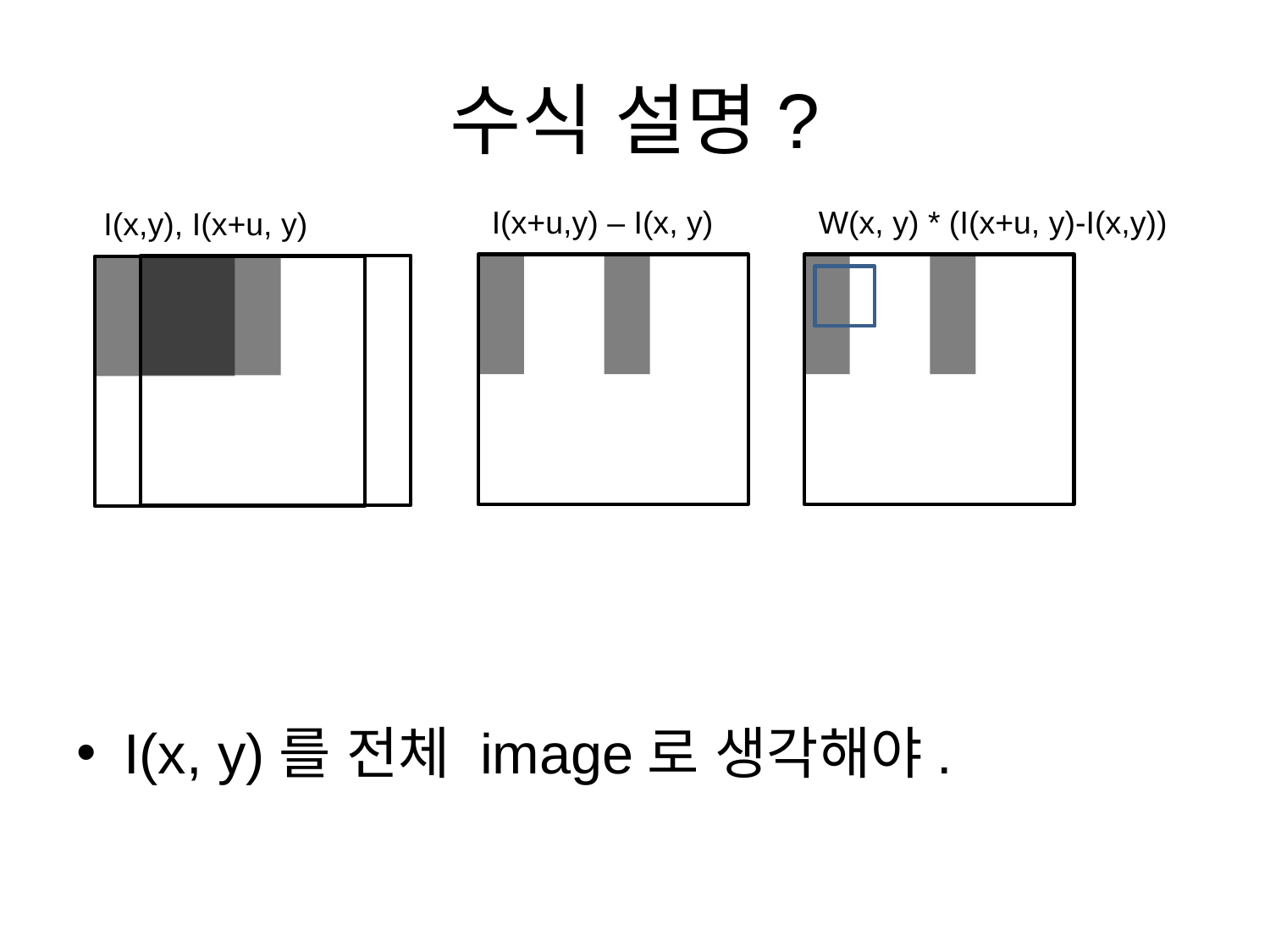

# 수식 설명?
I(x+u,y) – I(x, y)
W(x, y) * (I(x+u, y)-I(x,y))
I(x,y), I(x+u, y)

I(x, y)를 전체 image로 생각해야.